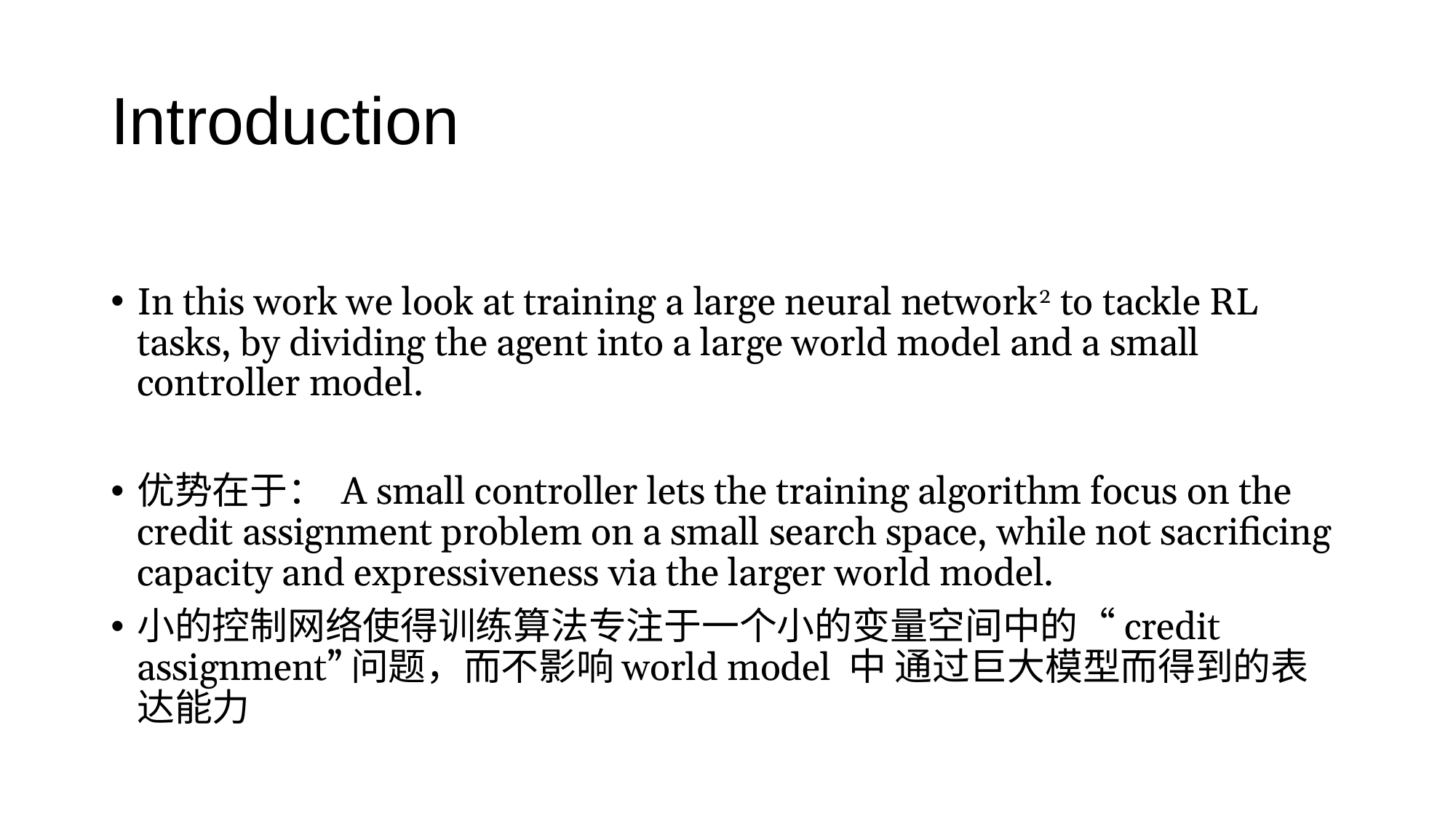

# Introduction

In this work we look at training a large neural network2 to tackle RL tasks, by dividing the agent into a large world model and a small controller model.

优势在于： A small controller lets the training algorithm focus on the credit assignment problem on a small search space, while not sacriﬁcing capacity and expressiveness via the larger world model.
小的控制网络使得训练算法专注于一个小的变量空间中的“credit assignment”问题，而不影响world model 中 通过巨大模型而得到的表达能力